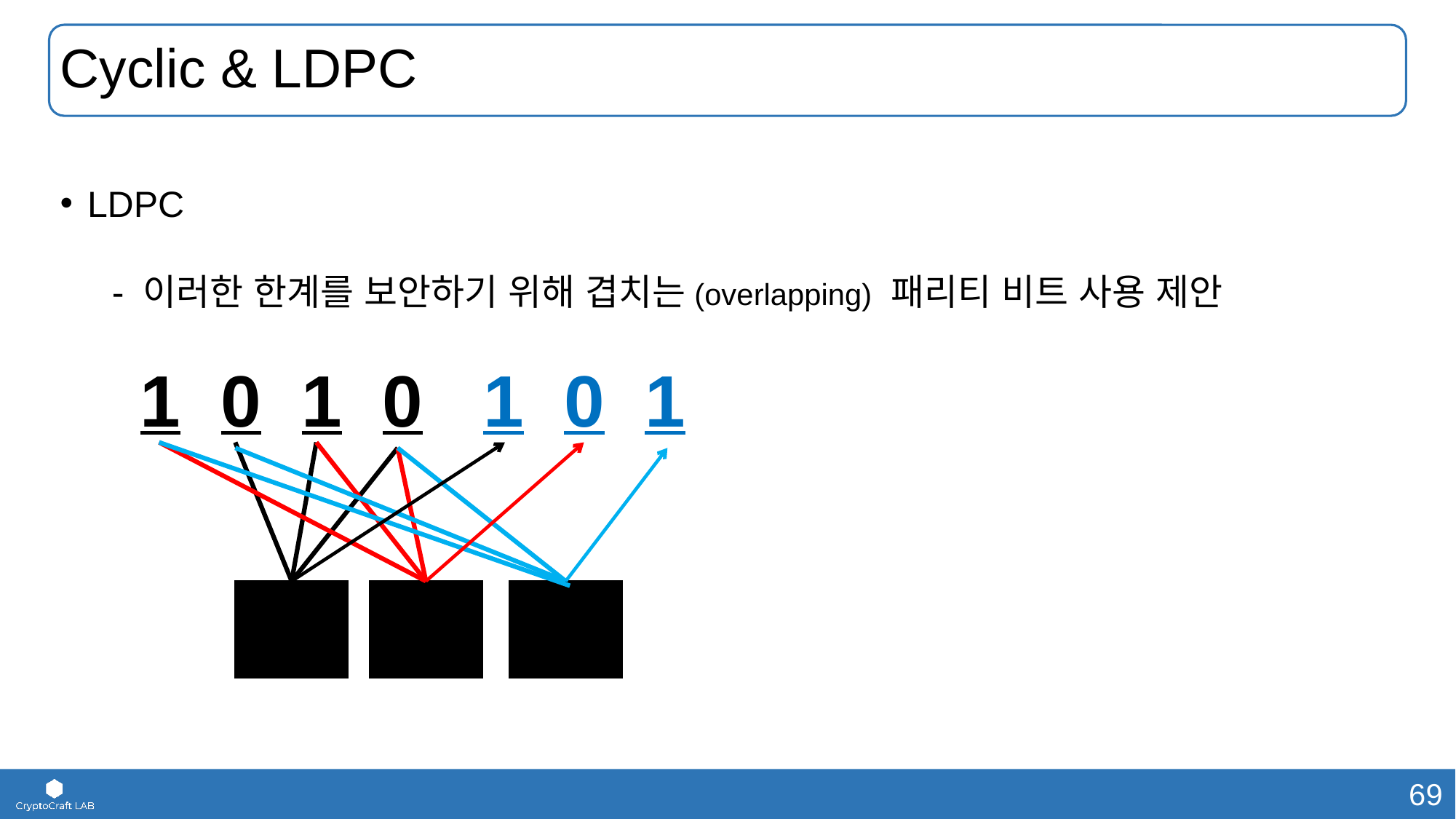

# Cyclic & LDPC
LDPC
- 이러한 한계를 보안하기 위해 겹치는(overlapping) 패리티 비트 사용 제안
1  0  1  0   1  0  1